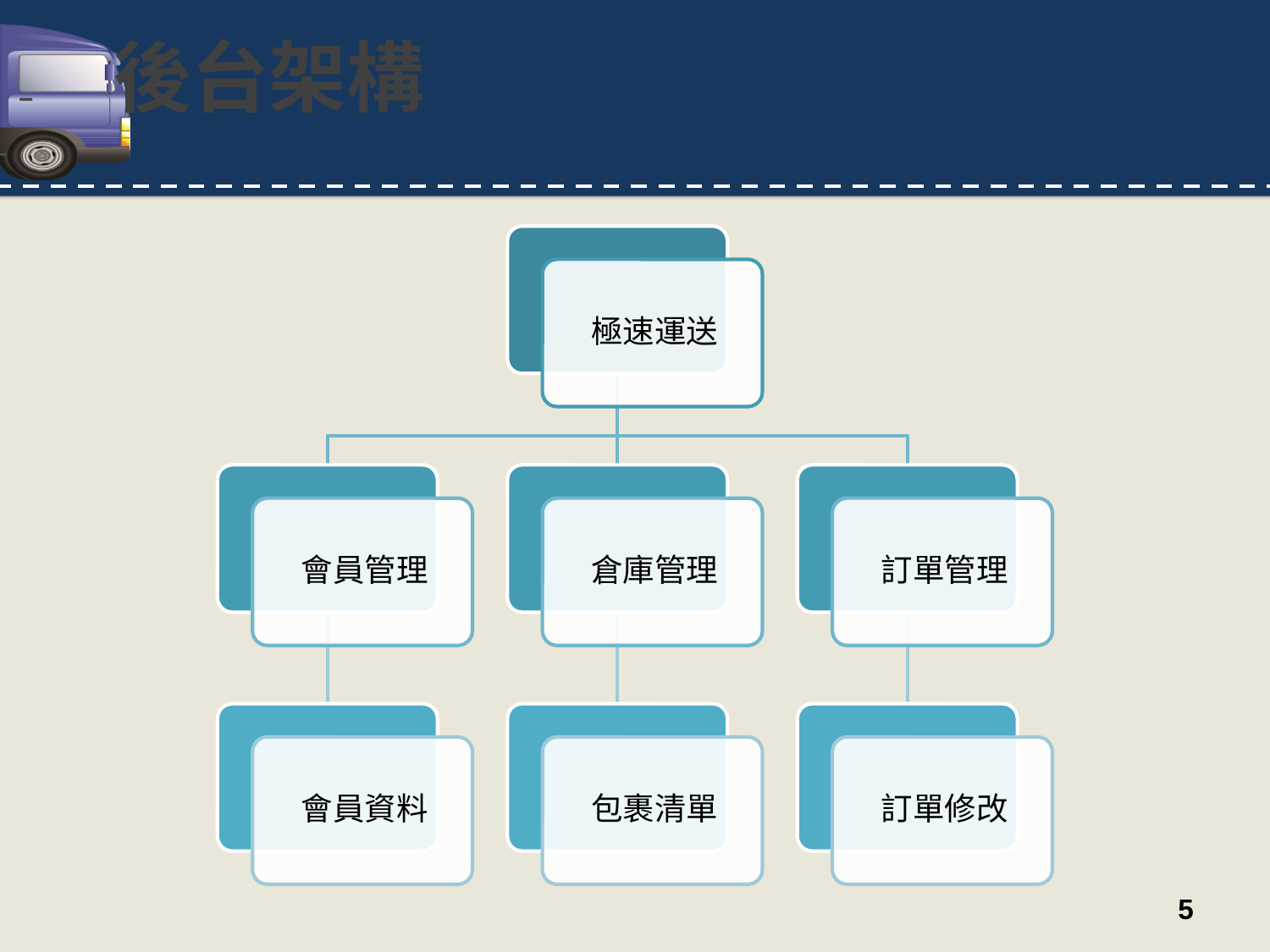

# 後台架構
極速運送
會員管理
會員資料
倉庫管理
包裹清單
訂單管理
訂單修改
5